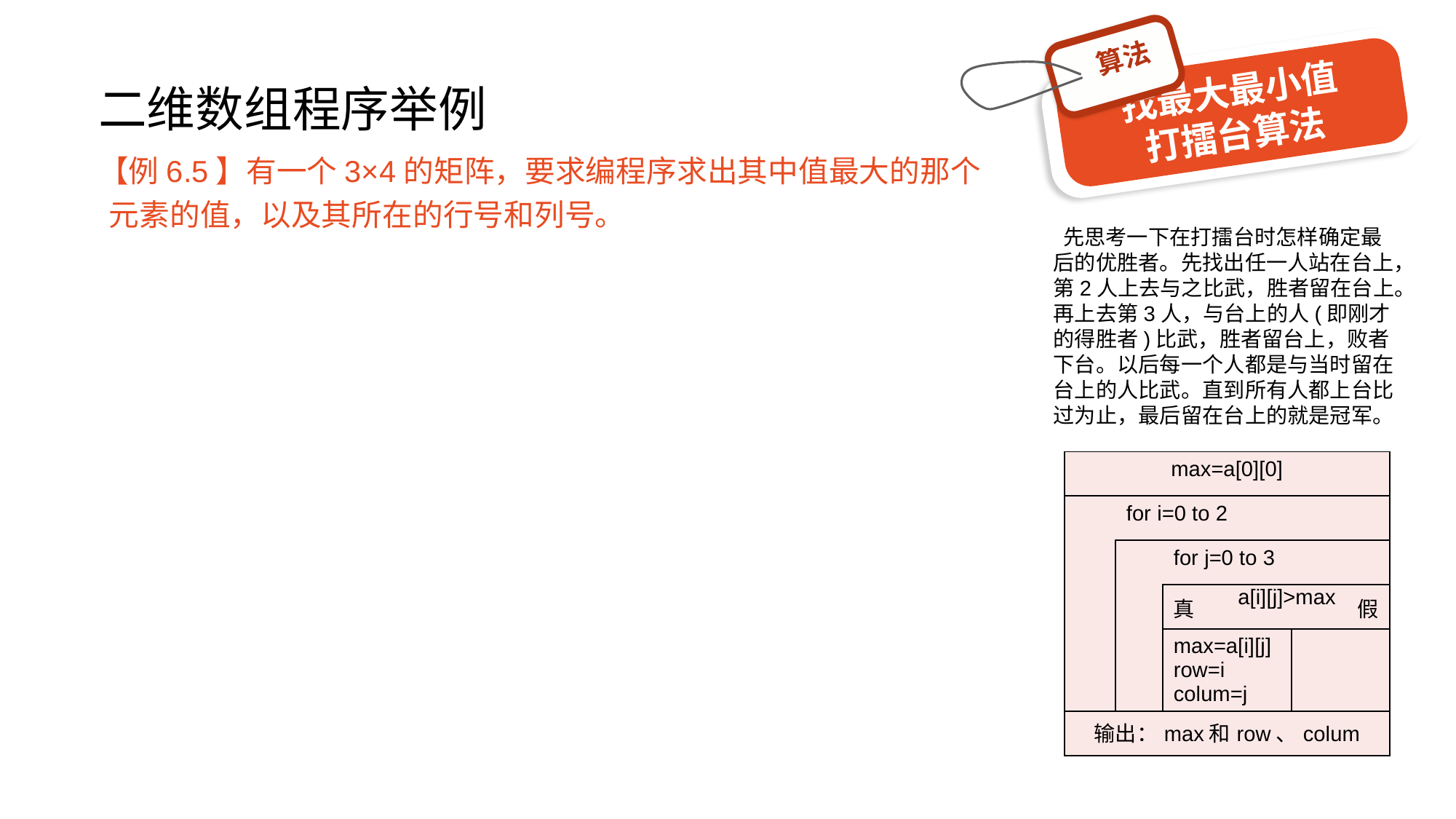

算法

找最大最小值
打擂台算法

# 二维数组程序举例
【例6.5】有一个3×4的矩阵，要求编程序求出其中值最大的那个元素的值，以及其所在的行号和列号。
 先思考一下在打擂台时怎样确定最后的优胜者。先找出任一人站在台上，第2人上去与之比武，胜者留在台上。再上去第3人，与台上的人(即刚才的得胜者)比武，胜者留台上，败者下台。以后每一个人都是与当时留在台上的人比武。直到所有人都上台比过为止，最后留在台上的就是冠军。
| max=a[0][0] |  |  |  |
| --- | --- | --- | --- |
|  | for i=0 to 2 |  |  |
|  |  | for j=0 to 3 |  |
|  |  | 真 | 假 |
|  |  | max=a[i][j] row=i colum=j |  |
| 输出：max和row、colum |  |  |  |
a[i][j]>max